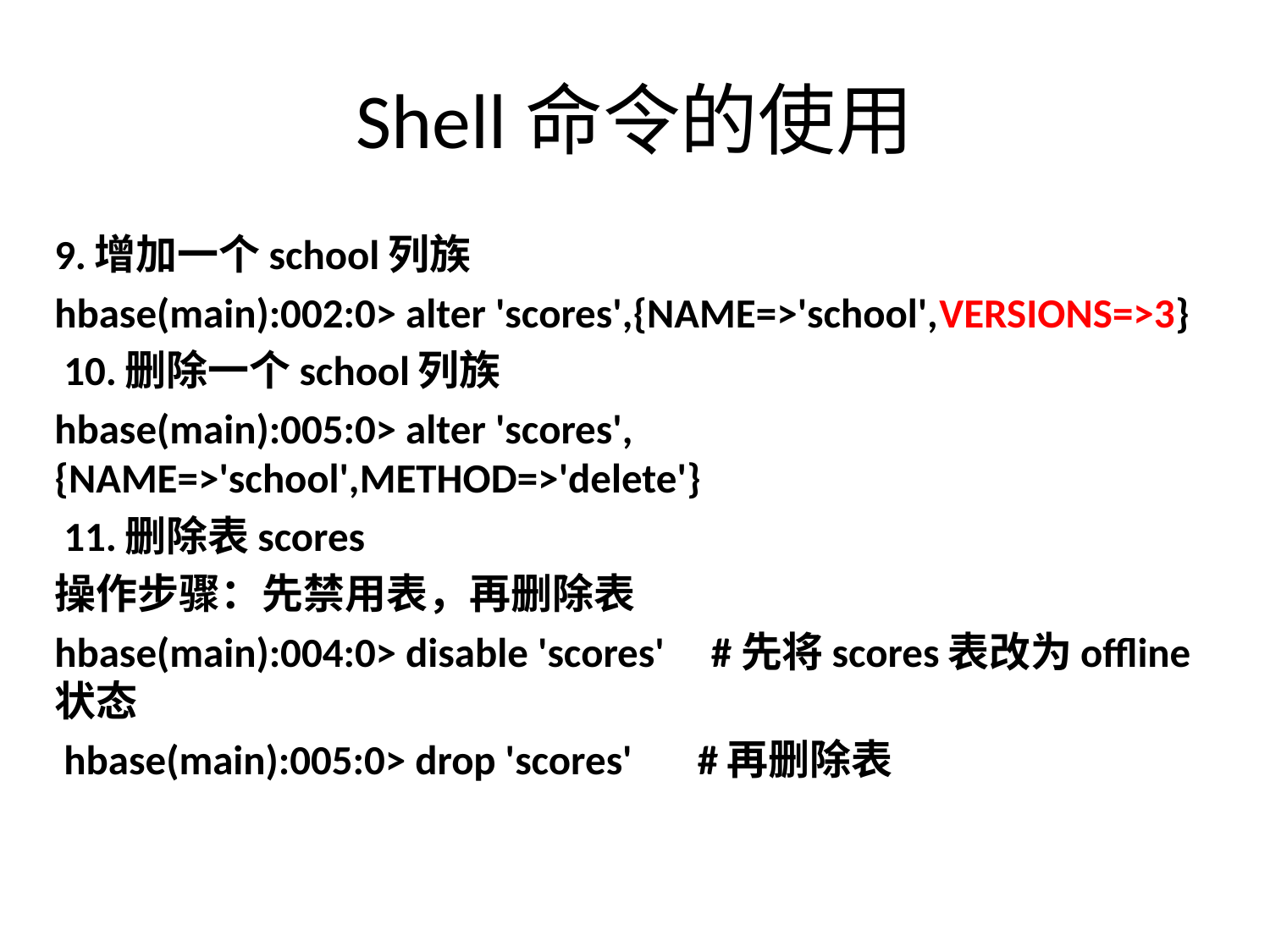

# Shell命令的使用
9.增加一个school列族
hbase(main):002:0> alter 'scores',{NAME=>'school',VERSIONS=>3}
 10.删除一个school列族
hbase(main):005:0> alter 'scores',{NAME=>'school',METHOD=>'delete'}
 11.删除表scores
操作步骤：先禁用表，再删除表
hbase(main):004:0> disable 'scores'     #先将scores表改为offline状态
 hbase(main):005:0> drop 'scores'       #再删除表